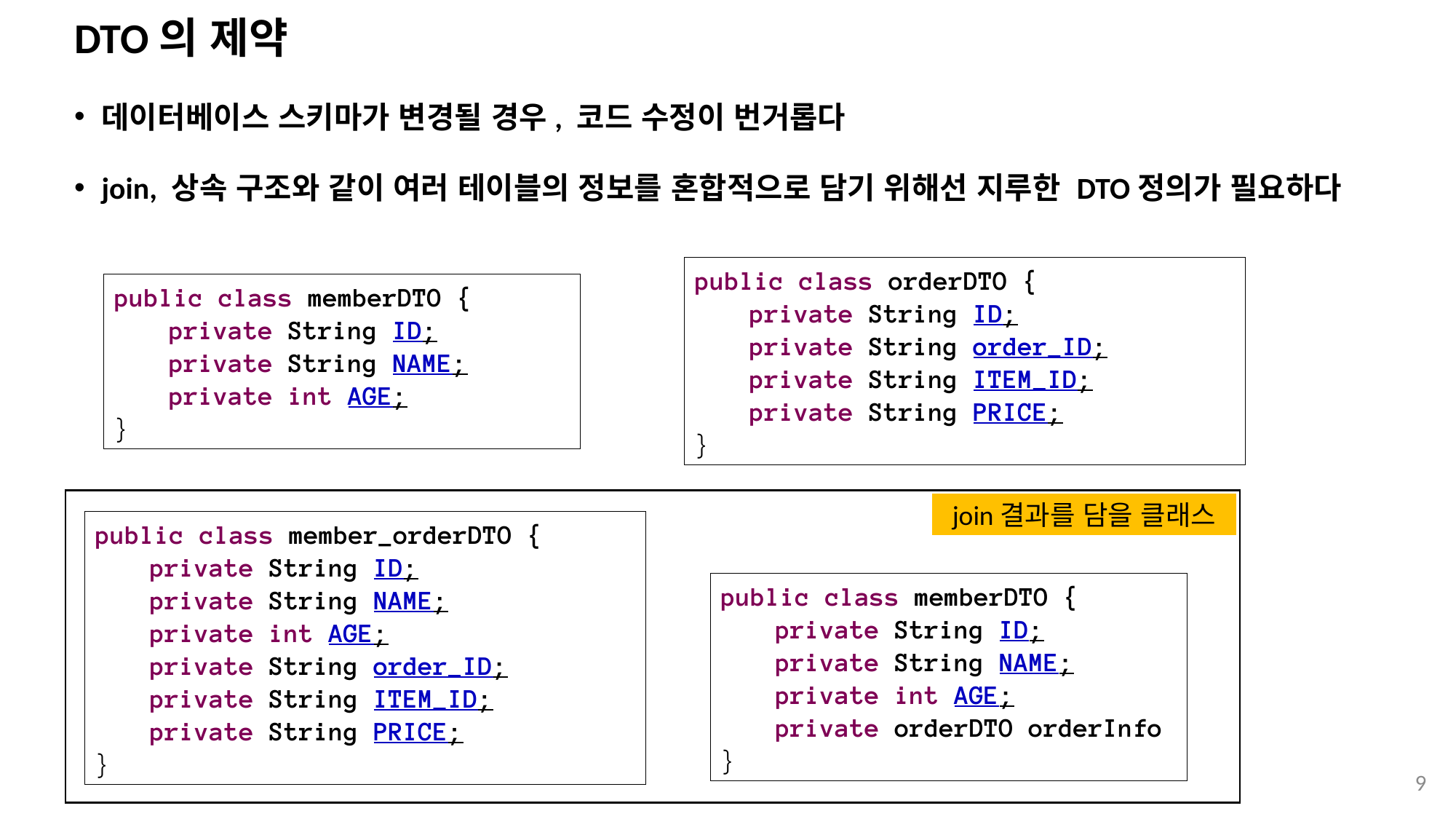

# DTO의 제약
데이터베이스 스키마가 변경될 경우, 코드 수정이 번거롭다
join, 상속 구조와 같이 여러 테이블의 정보를 혼합적으로 담기 위해선 지루한 DTO정의가 필요하다

public class orderDTO {
private String ID;
private String order_ID;
private String ITEM_ID;
private String PRICE;
}
public class memberDTO {
private String ID;
private String NAME;
private int AGE;
}

join결과를 담을 클래스
public class member_orderDTO {
private String ID;
private String NAME;
private int AGE;
private String order_ID;
private String ITEM_ID;
private String PRICE;
}
public class memberDTO {
private String ID;
private String NAME;
private int AGE;
private orderDTO orderInfo
}
9